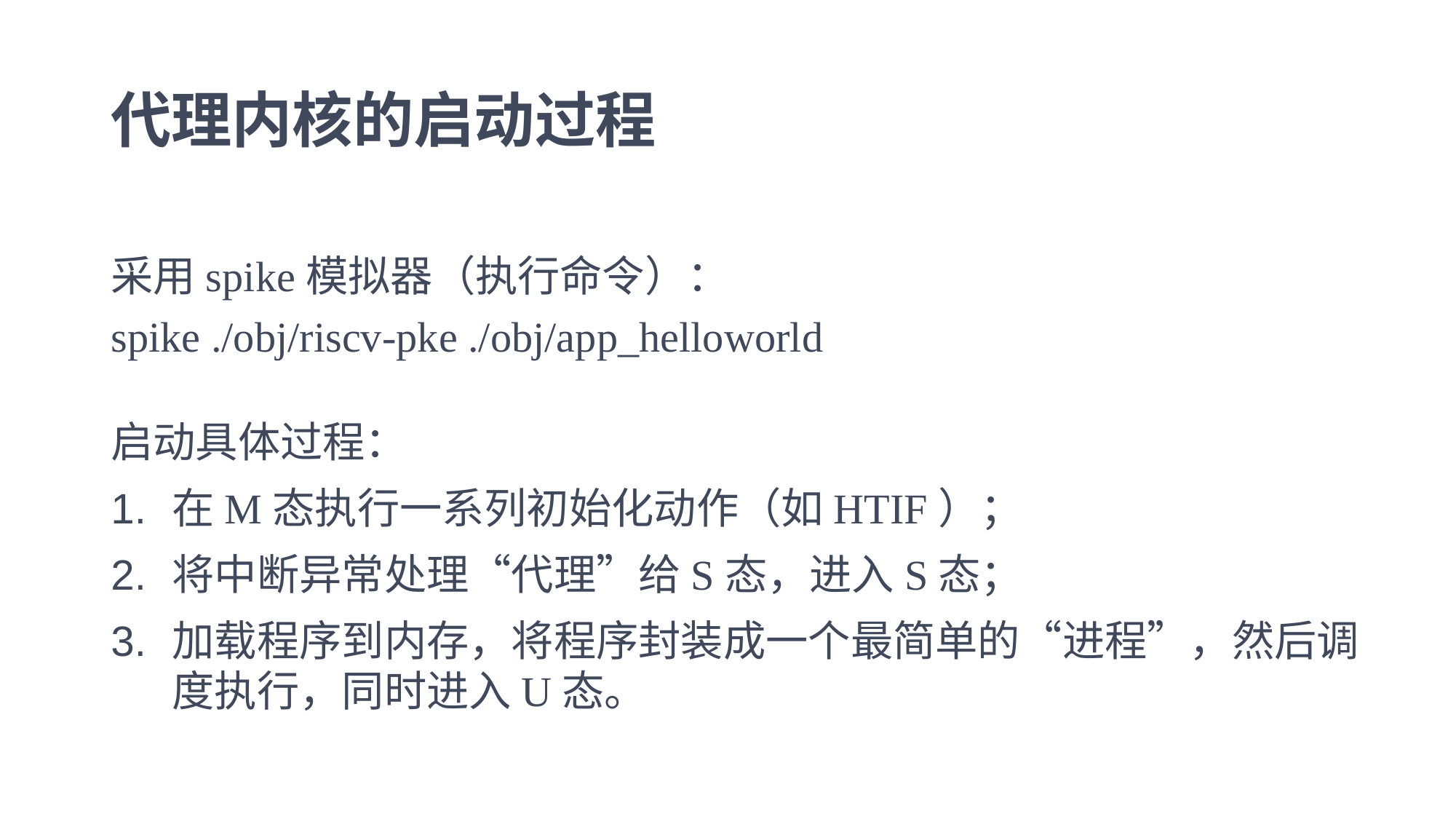

# 代理内核的启动过程
采用spike模拟器（执行命令）：
spike ./obj/riscv-pke ./obj/app_helloworld
启动具体过程：
在M态执行一系列初始化动作（如HTIF）；
将中断异常处理“代理”给S态，进入S态；
加载程序到内存，将程序封装成一个最简单的“进程”，然后调度执行，同时进入U态。